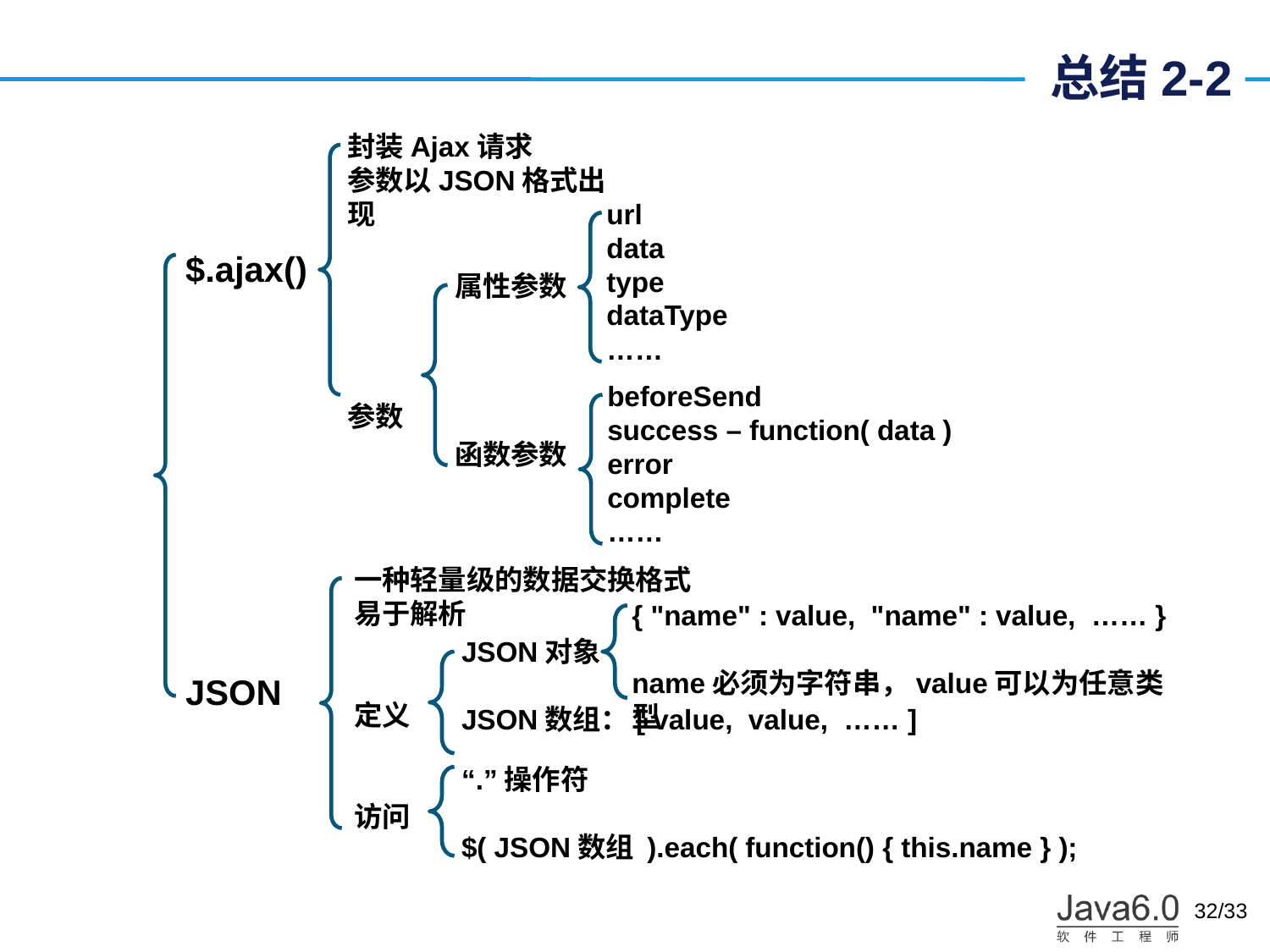

# 总结2-2
封装Ajax请求
参数以JSON格式出现

参数

url
data
type
dataType
……

$.ajax()

JSON

属性参数

函数参数

beforeSend
success – function( data )
error
complete
……

一种轻量级的数据交换格式
易于解析

定义

访问

{ "name" : value,  "name" : value,  …… }

name必须为字符串，value可以为任意类型

JSON对象

JSON数组：[ value,  value,  …… ]

“.”操作符

$( JSON数组 ).each( function() { this.name } );

32/33